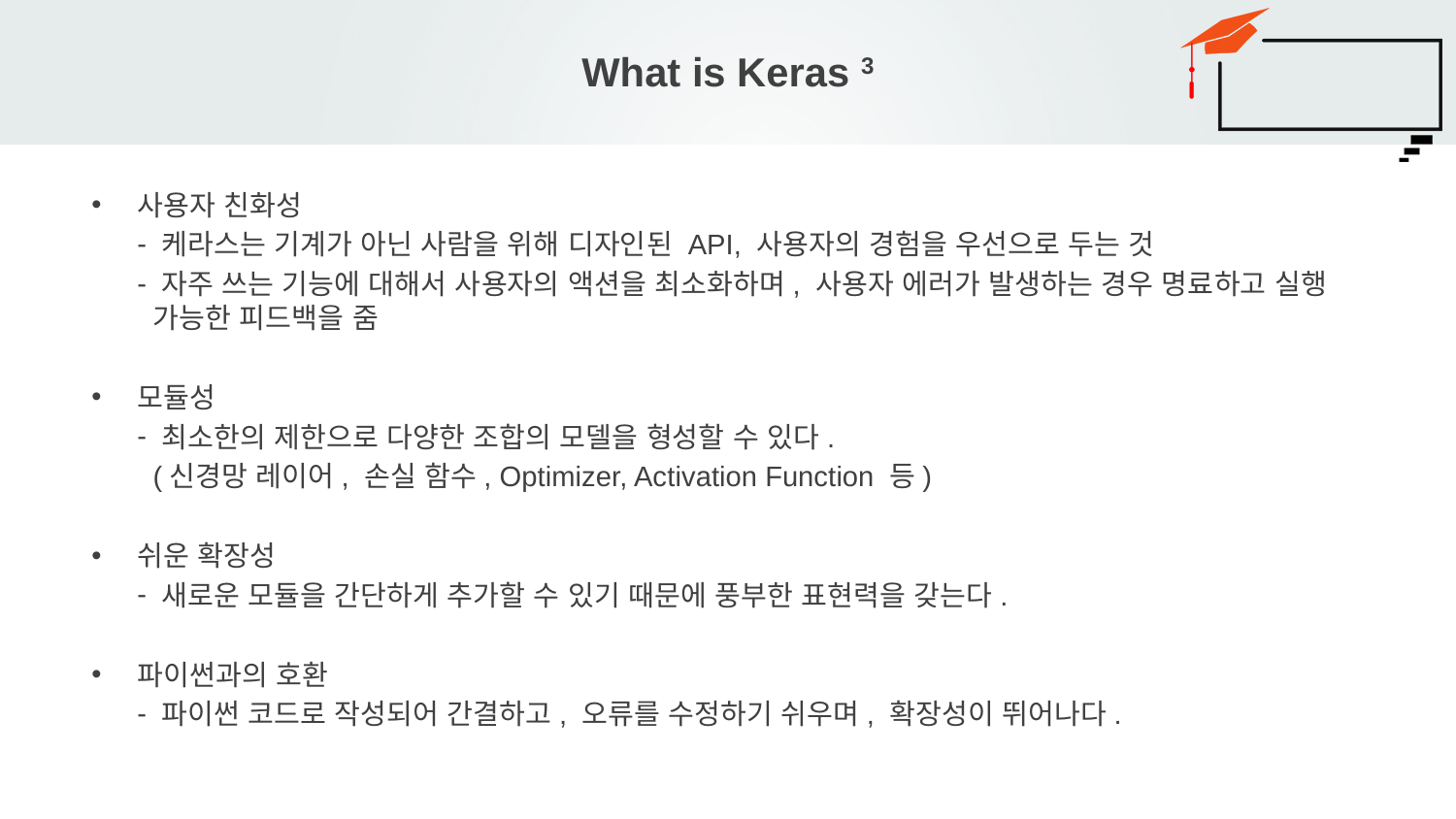

# What is Keras 3
사용자 친화성
 케라스는 기계가 아닌 사람을 위해 디자인된 API, 사용자의 경험을 우선으로 두는 것
 자주 쓰는 기능에 대해서 사용자의 액션을 최소화하며, 사용자 에러가 발생하는 경우 명료하고 실행
  가능한 피드백을 줌

모듈성
 최소한의 제한으로 다양한 조합의 모델을 형성할 수 있다.
  (신경망 레이어, 손실 함수, Optimizer, Activation Function 등)

쉬운 확장성
 새로운 모듈을 간단하게 추가할 수 있기 때문에 풍부한 표현력을 갖는다.

파이썬과의 호환
 파이썬 코드로 작성되어 간결하고, 오류를 수정하기 쉬우며, 확장성이 뛰어나다.